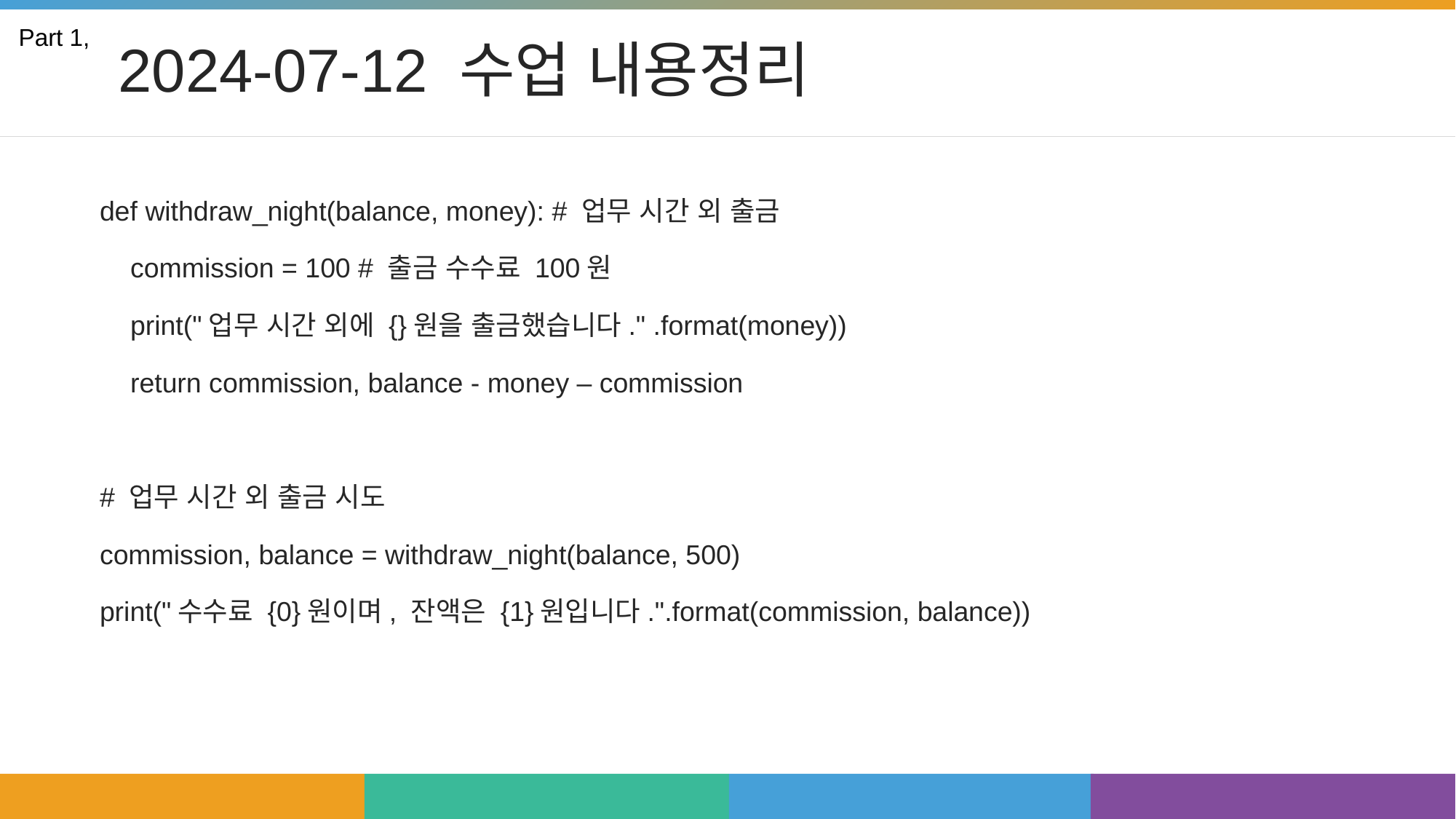

# 2024-07-12 수업 내용정리
Part 1,
def withdraw_night(balance, money): # 업무 시간 외 출금
    commission = 100 # 출금 수수료 100원
    print("업무 시간 외에 {}원을 출금했습니다." .format(money))
    return commission, balance - money – commission

# 업무 시간 외 출금 시도
commission, balance = withdraw_night(balance, 500)
print("수수료 {0}원이며, 잔액은 {1}원입니다.".format(commission, balance))